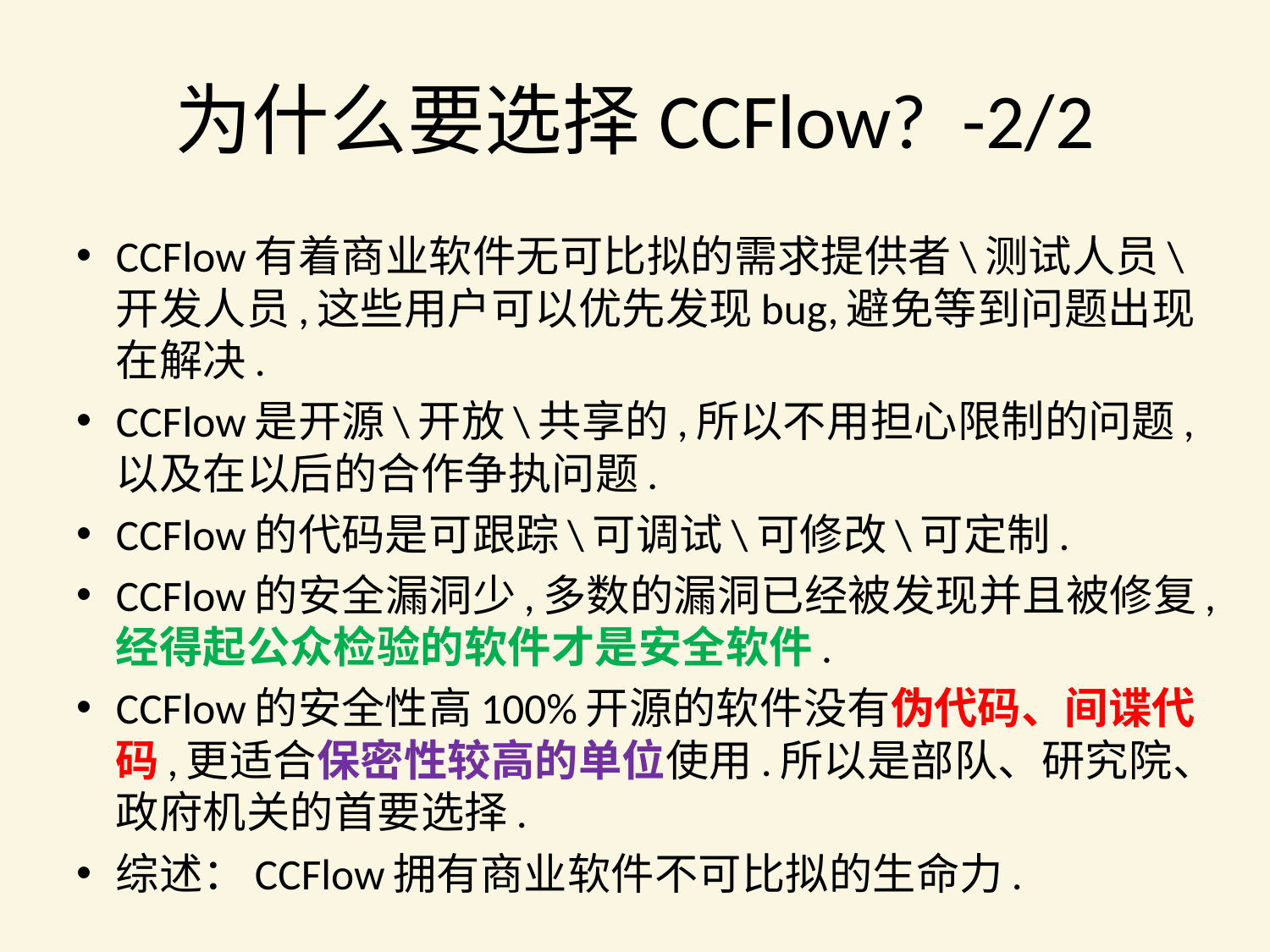

# 为什么要选择CCFlow?  -2/2
CCFlow有着商业软件无可比拟的需求提供者\测试人员\开发人员,这些用户可以优先发现bug,避免等到问题出现在解决.
CCFlow是开源\开放\共享的,所以不用担心限制的问题,以及在以后的合作争执问题.
CCFlow的代码是可跟踪\可调试\可修改\可定制.
CCFlow的安全漏洞少,多数的漏洞已经被发现并且被修复,经得起公众检验的软件才是安全软件.
CCFlow的安全性高100%开源的软件没有伪代码、间谍代码,更适合保密性较高的单位使用.所以是部队、研究院、政府机关的首要选择.
综述：CCFlow拥有商业软件不可比拟的生命力.